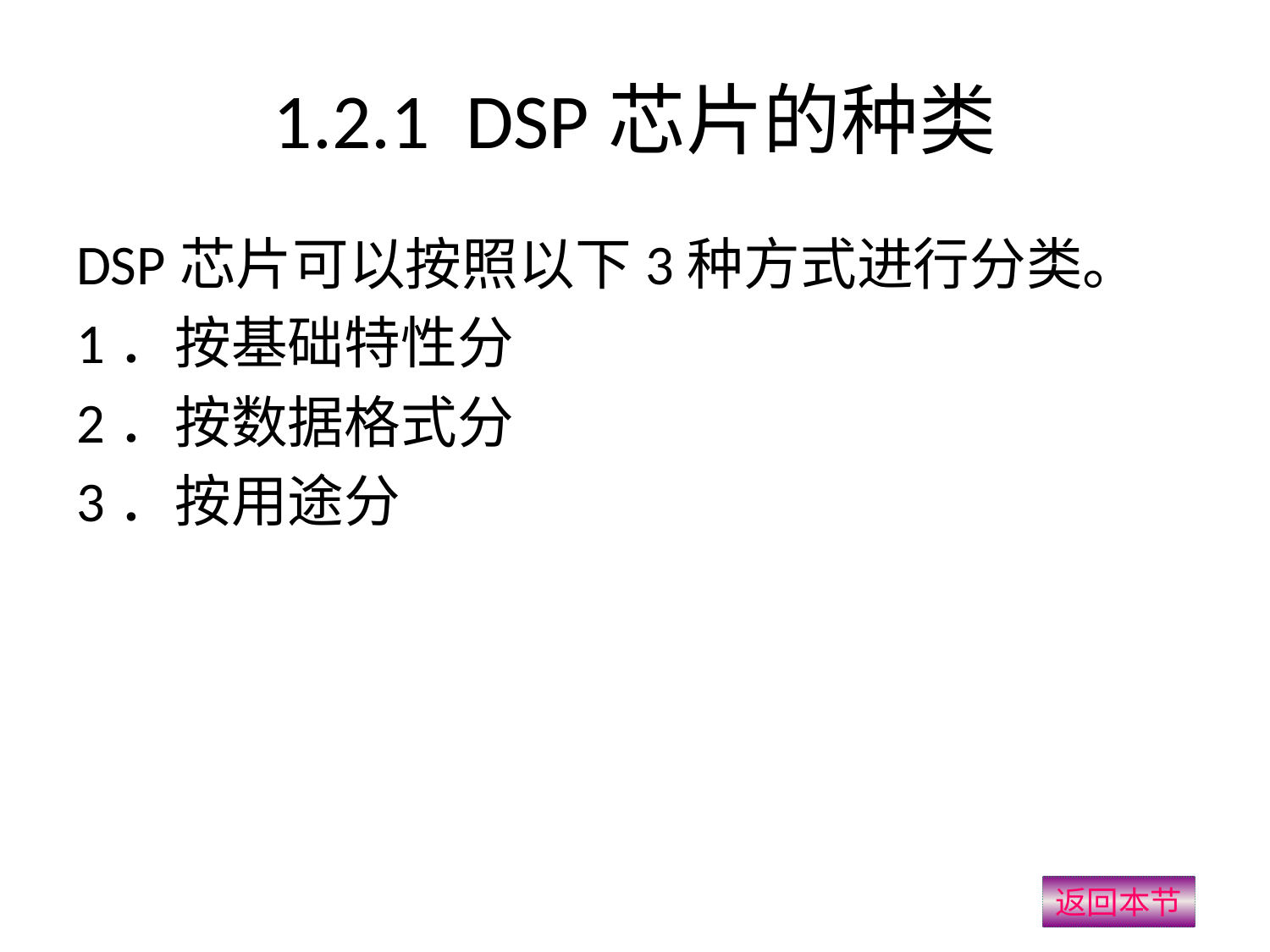

# 1.2.1  DSP芯片的种类
DSP芯片可以按照以下3种方式进行分类。
1．按基础特性分
2．按数据格式分
3．按用途分
返回本节